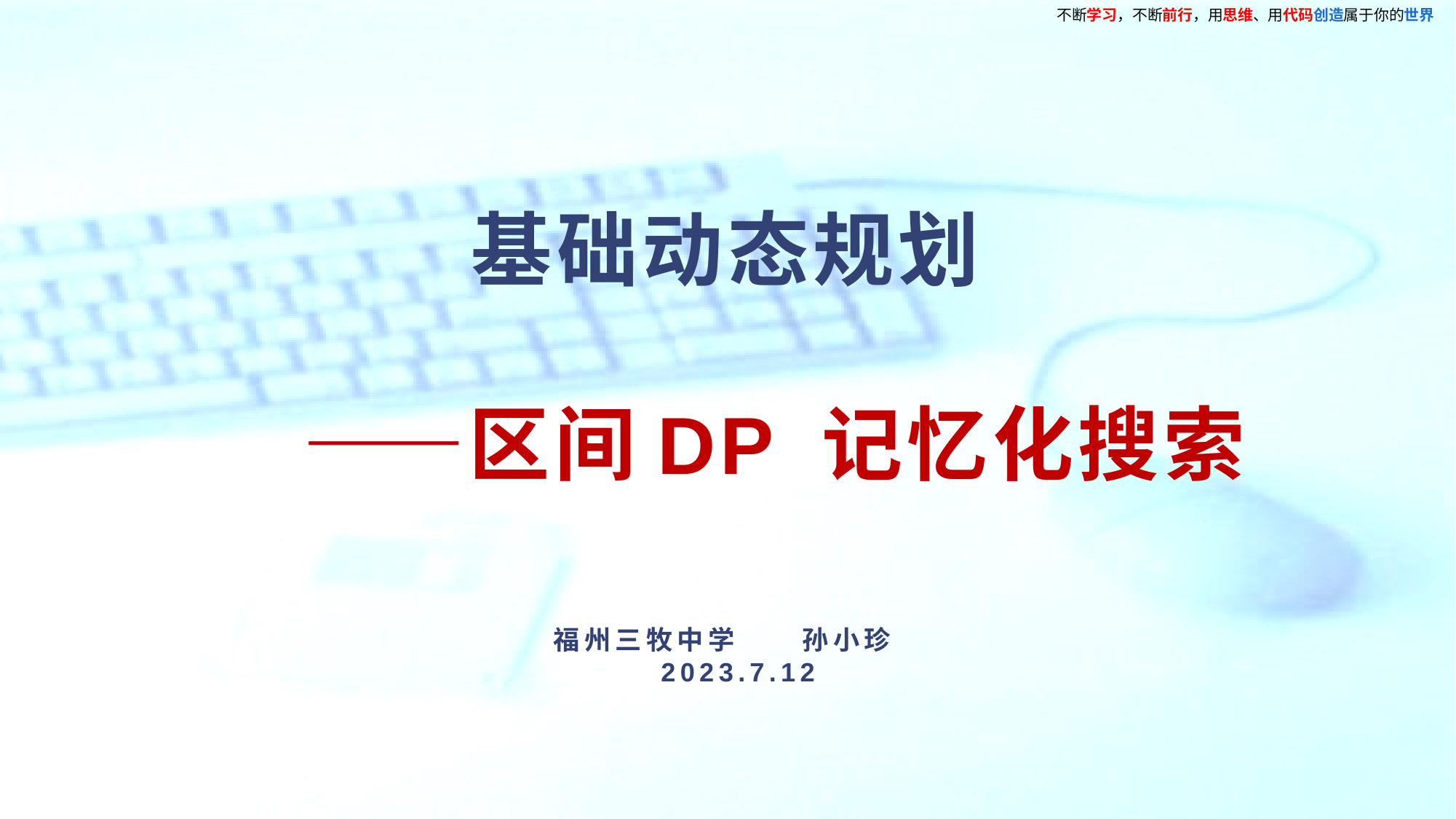

# 基础动态规划 ——区间DP 记忆化搜索
福州三牧中学      孙小珍
2023.7.12